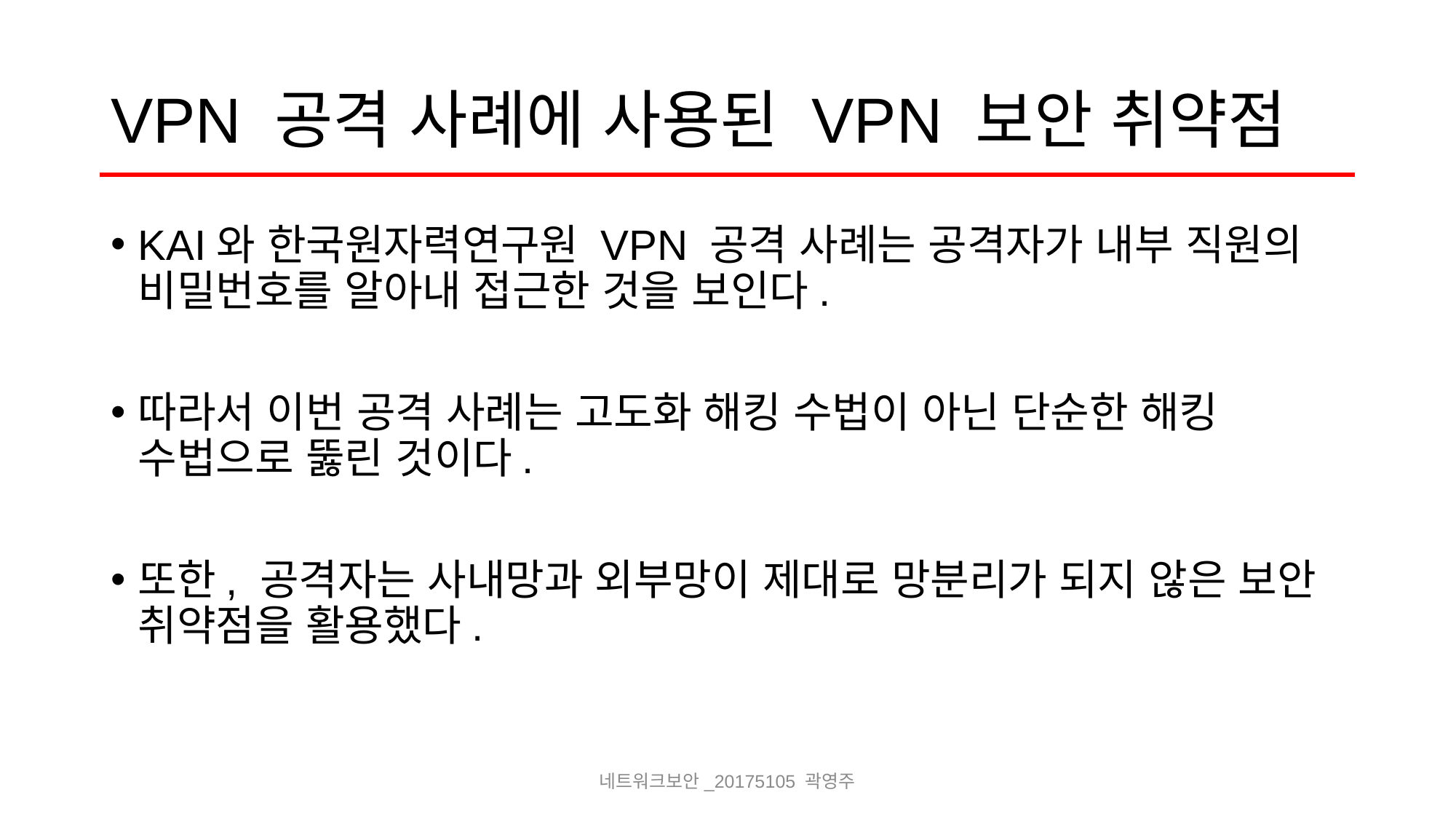

# VPN 공격 사례에 사용된 VPN 보안 취약점
KAI와 한국원자력연구원 VPN 공격 사례는 공격자가 내부 직원의 비밀번호를 알아내 접근한 것을 보인다.

따라서 이번 공격 사례는 고도화 해킹 수법이 아닌 단순한 해킹 수법으로 뚫린 것이다.

또한, 공격자는 사내망과 외부망이 제대로 망분리가 되지 않은 보안 취약점을 활용했다.
네트워크보안_20175105 곽영주